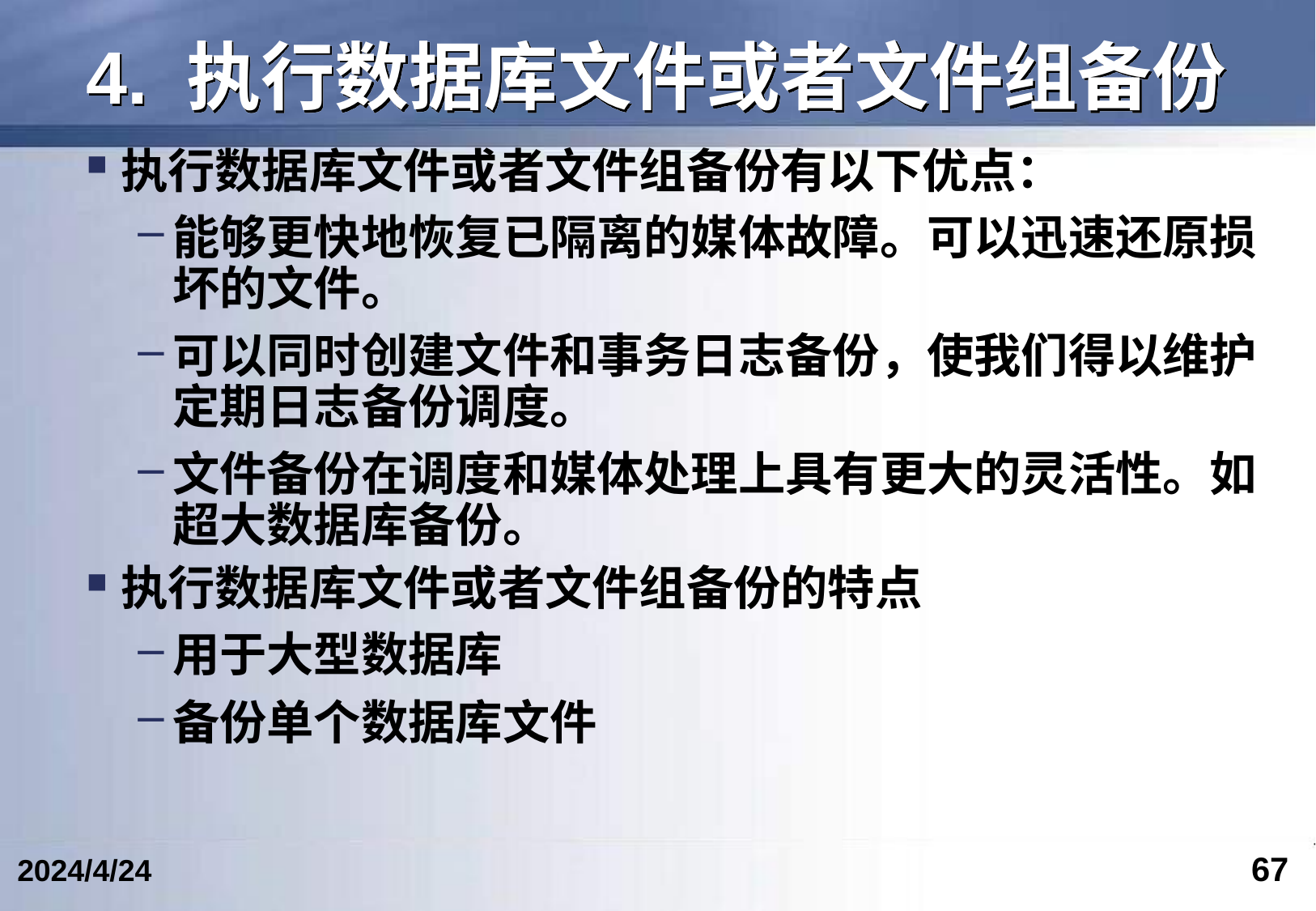

# 4. 执行数据库文件或者文件组备份
执行数据库文件或者文件组备份有以下优点：
能够更快地恢复已隔离的媒体故障。可以迅速还原损坏的文件。
可以同时创建文件和事务日志备份，使我们得以维护定期日志备份调度。
文件备份在调度和媒体处理上具有更大的灵活性。如超大数据库备份。
执行数据库文件或者文件组备份的特点
用于大型数据库
备份单个数据库文件
67
2024/4/24